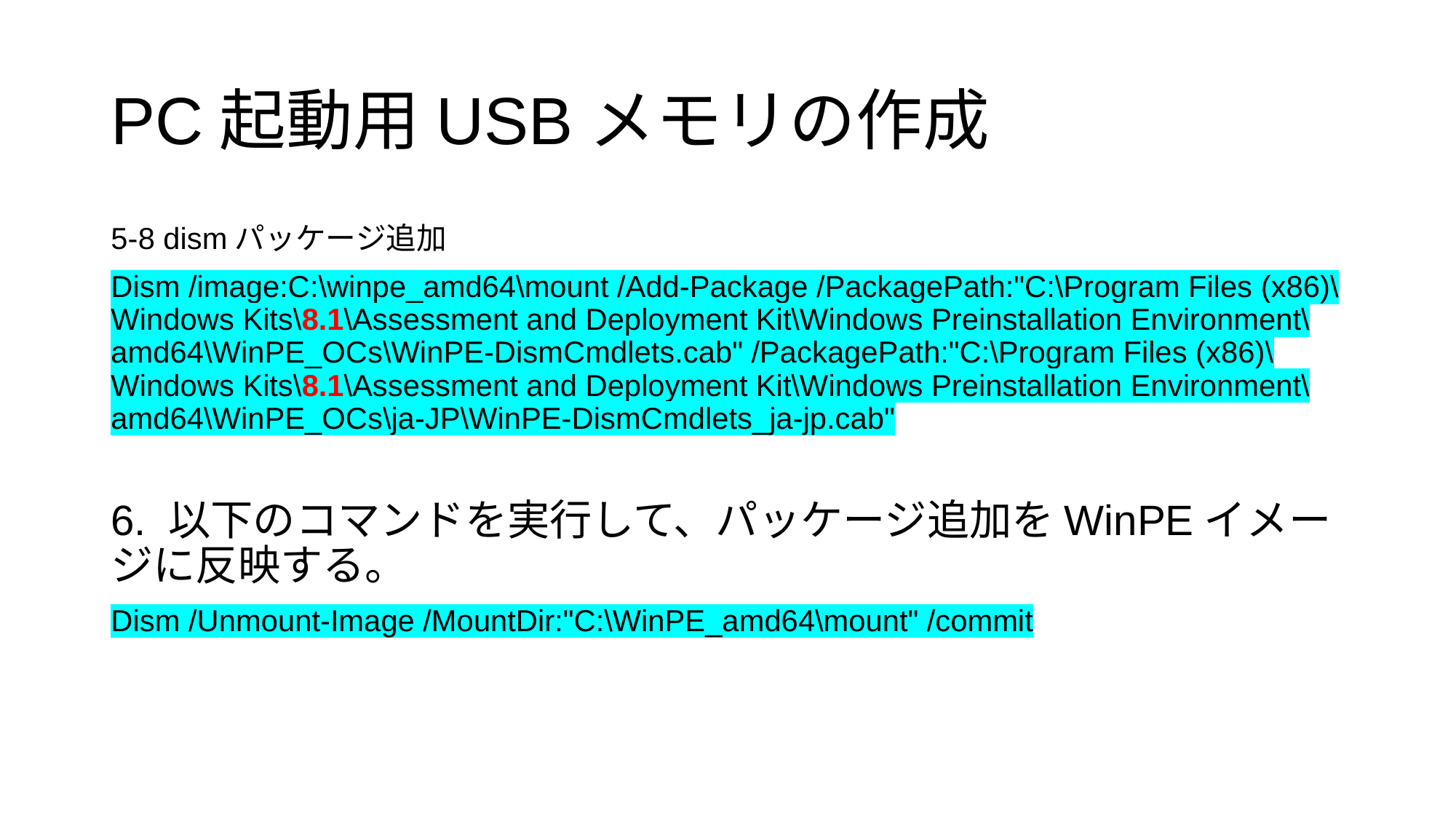

# PC起動用USBメモリの作成
5-8 dismパッケージ追加
Dism /image:C:\winpe_amd64\mount /Add-Package /PackagePath:"C:\Program Files (x86)\Windows Kits\8.1\Assessment and Deployment Kit\Windows Preinstallation Environment\amd64\WinPE_OCs\WinPE-DismCmdlets.cab" /PackagePath:"C:\Program Files (x86)\Windows Kits\8.1\Assessment and Deployment Kit\Windows Preinstallation Environment\amd64\WinPE_OCs\ja-JP\WinPE-DismCmdlets_ja-jp.cab"

6. 以下のコマンドを実行して、パッケージ追加をWinPEイメージに反映する。
Dism /Unmount-Image /MountDir:"C:\WinPE_amd64\mount" /commit